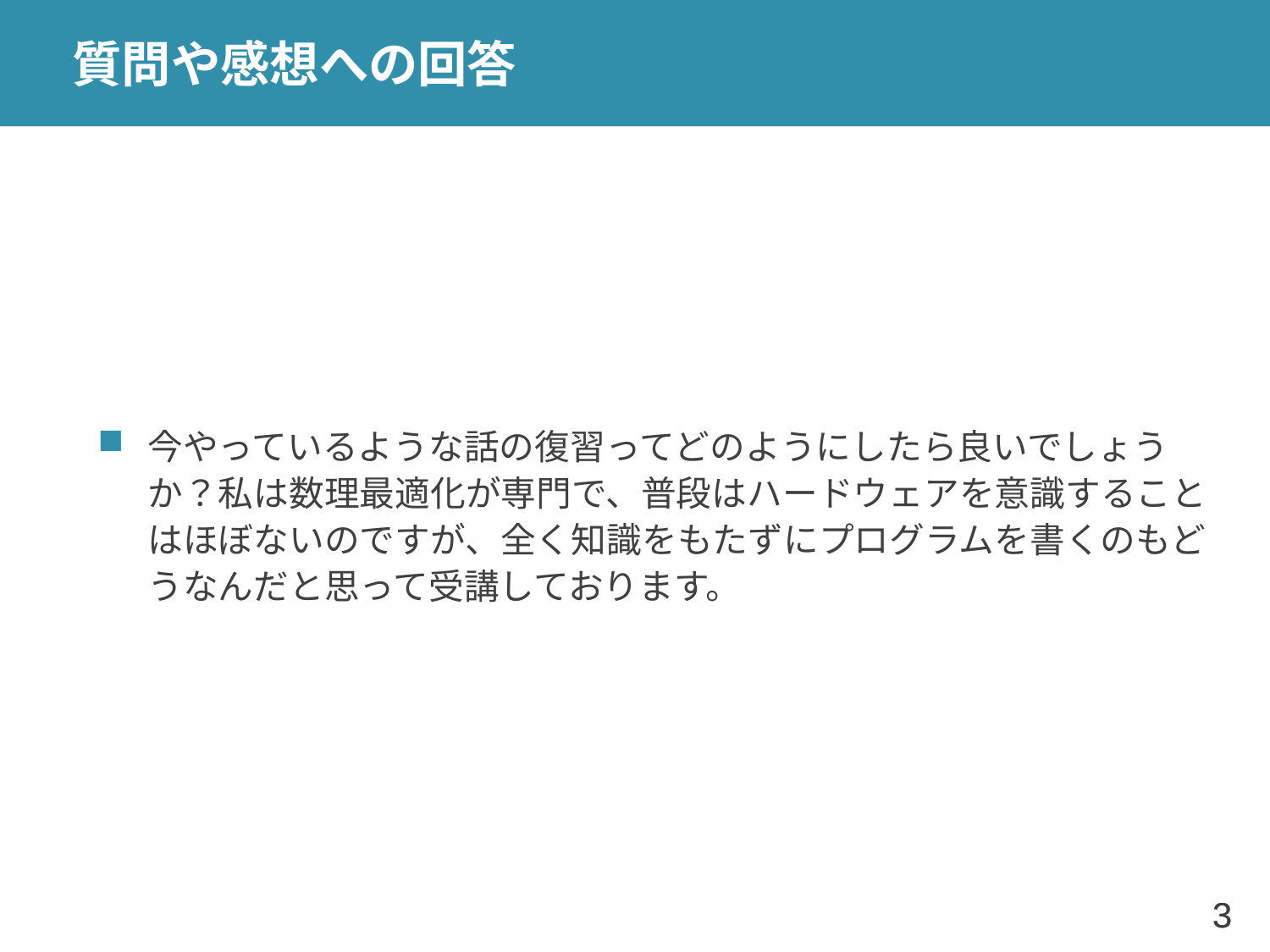

# 質問や感想への回答
今やっているような話の復習ってどのようにしたら良いでしょうか？私は数理最適化が専門で、普段はハードウェアを意識することはほぼないのですが、全く知識をもたずにプログラムを書くのもどうなんだと思って受講しております。